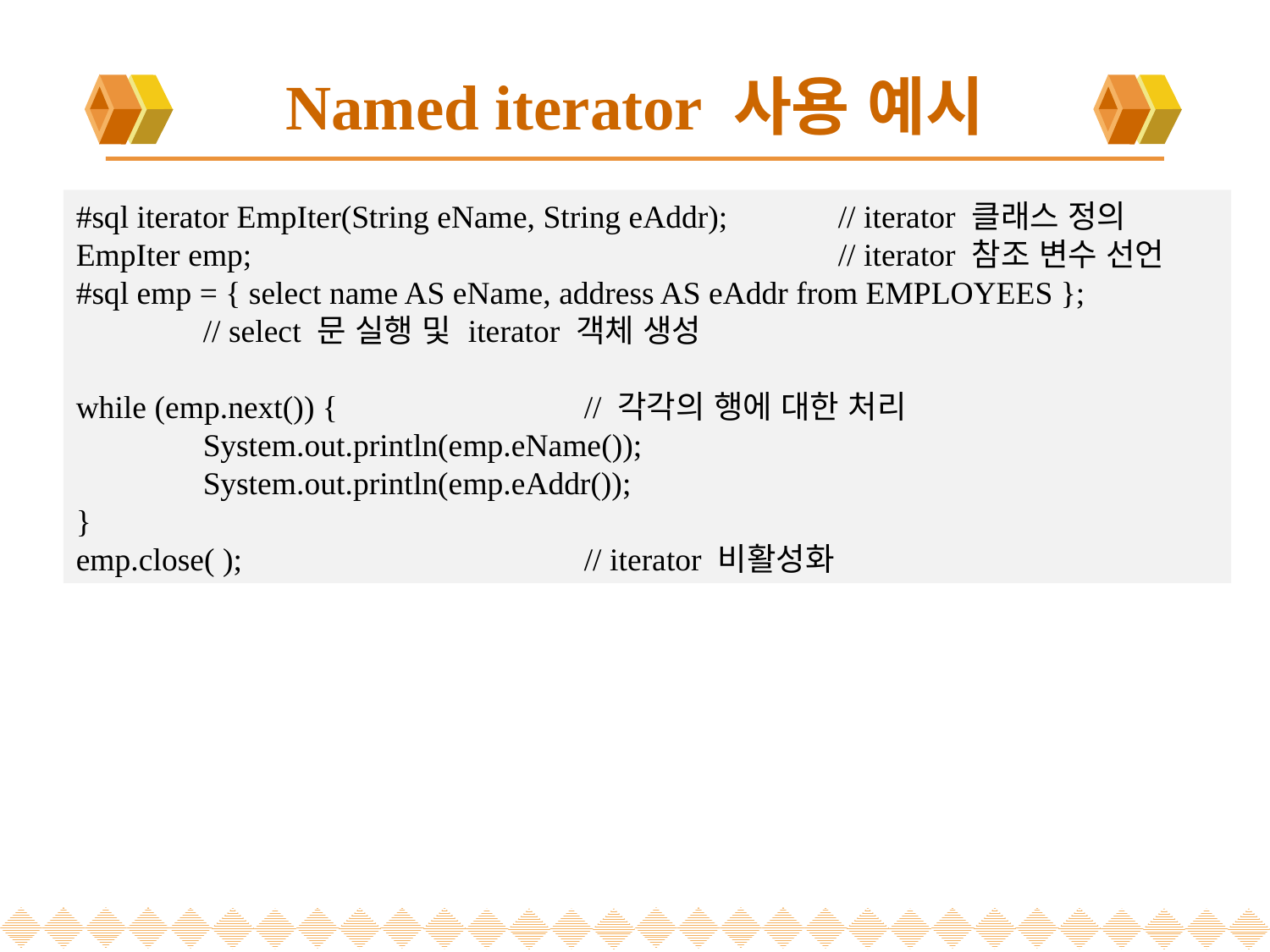

# Named iterator 사용 예시
#sql iterator EmpIter(String eName, String eAddr);	// iterator 클래스 정의
EmpIter emp; 					// iterator 참조 변수 선언
#sql emp = { select name AS eName, address AS eAddr from EMPLOYEES };
	// select 문 실행 및 iterator 객체 생성

while (emp.next()) { 		// 각각의 행에 대한 처리
	System.out.println(emp.eName());
	System.out.println(emp.eAddr());
}
emp.close( ); 			// iterator 비활성화